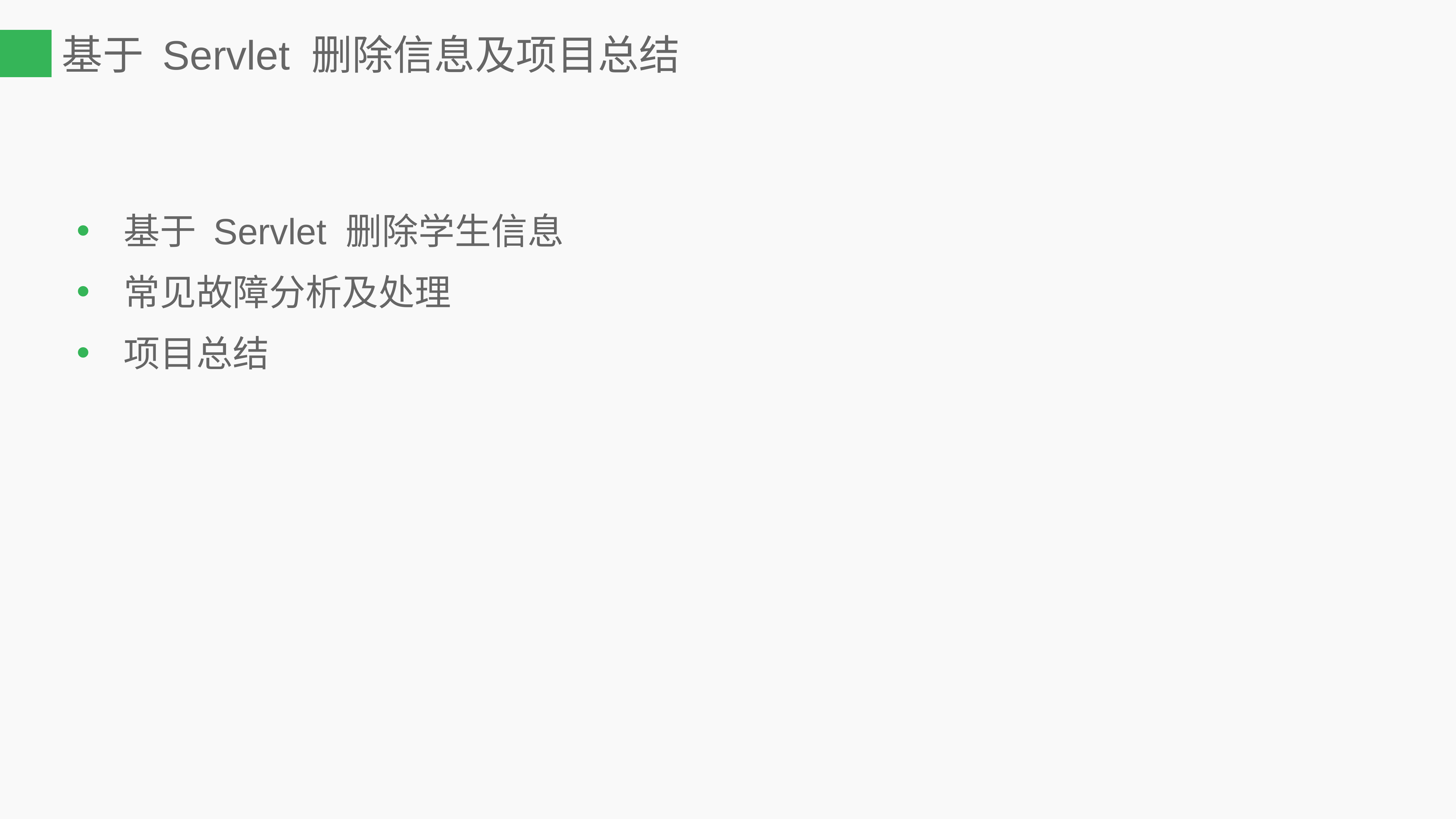

# 基于 Servlet 删除信息及项目总结
 基于 Servlet 删除学生信息
 常见故障分析及处理
 项目总结